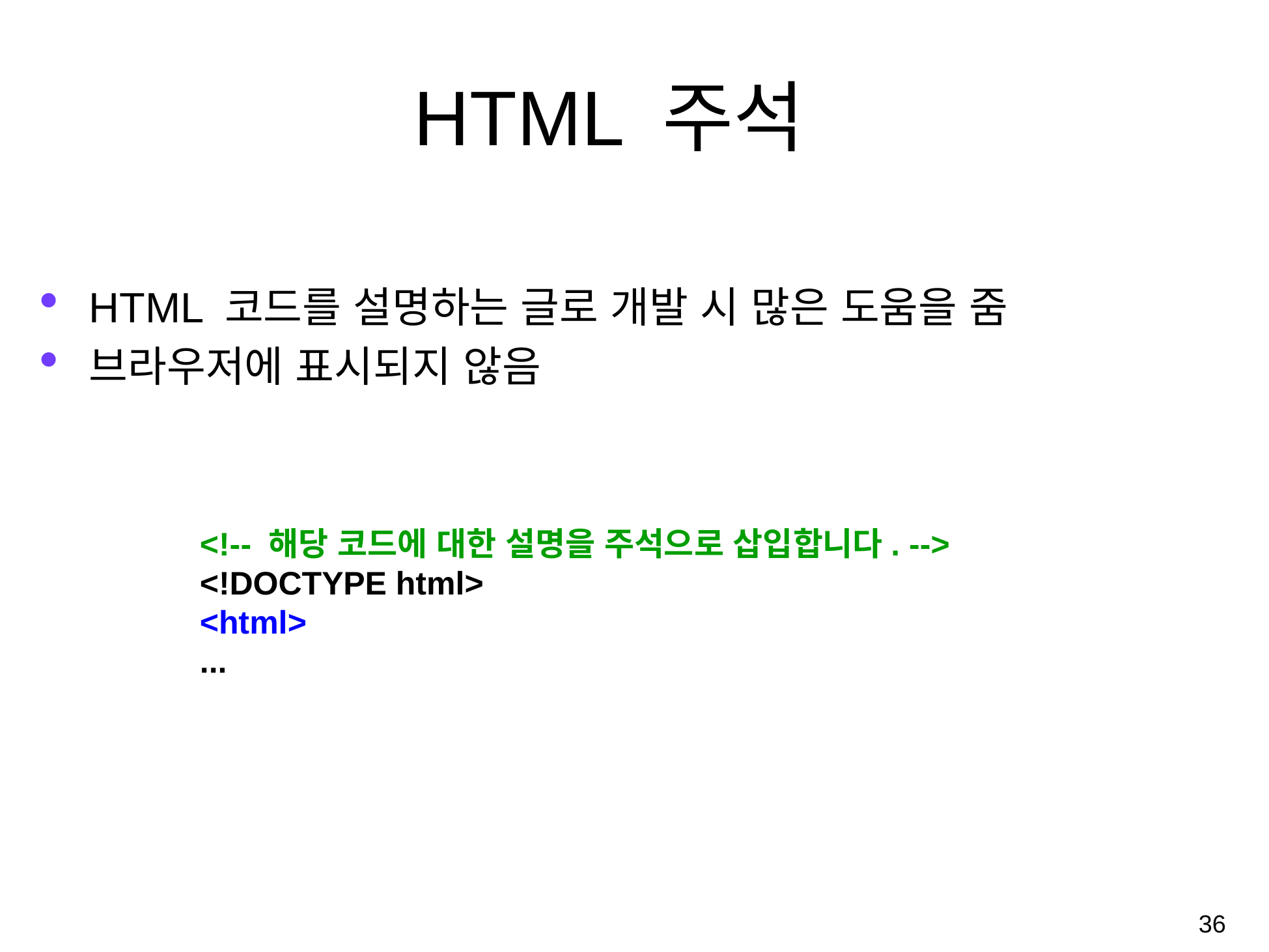

# HTML 주석
HTML 코드를 설명하는 글로 개발 시 많은 도움을 줌
브라우저에 표시되지 않음

<!-- 해당 코드에 대한 설명을 주석으로 삽입합니다. -->
<!DOCTYPE html>
<html>
...
36